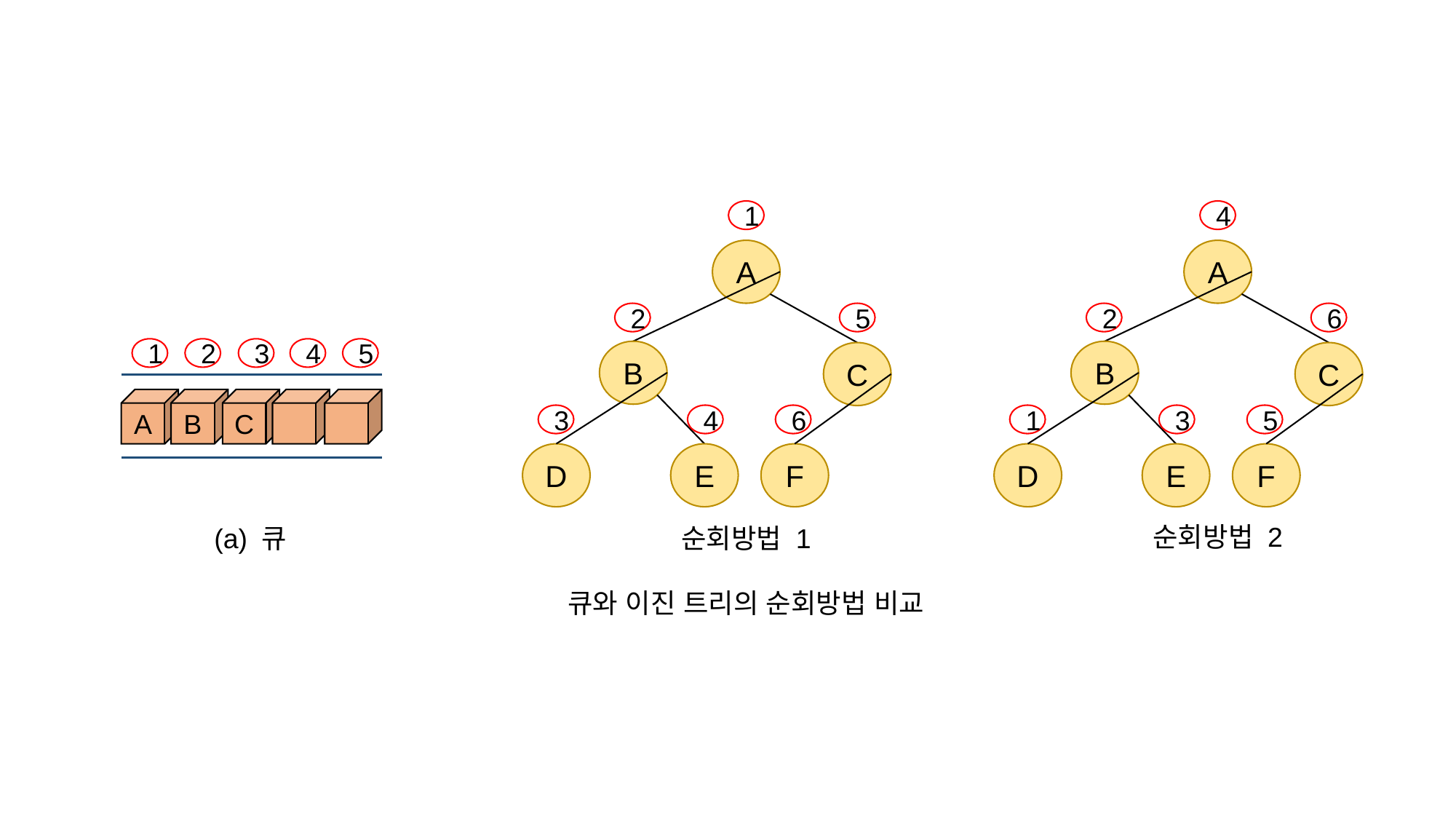

1
4
A
A
2
5
2
6
1
2
3
4
5
B
B
C
C
A
B
C

3
4
6
1
3
5
D
E
F
D
E
F
순회방법 2
(a) 큐
순회방법 1
큐와 이진 트리의 순회방법 비교